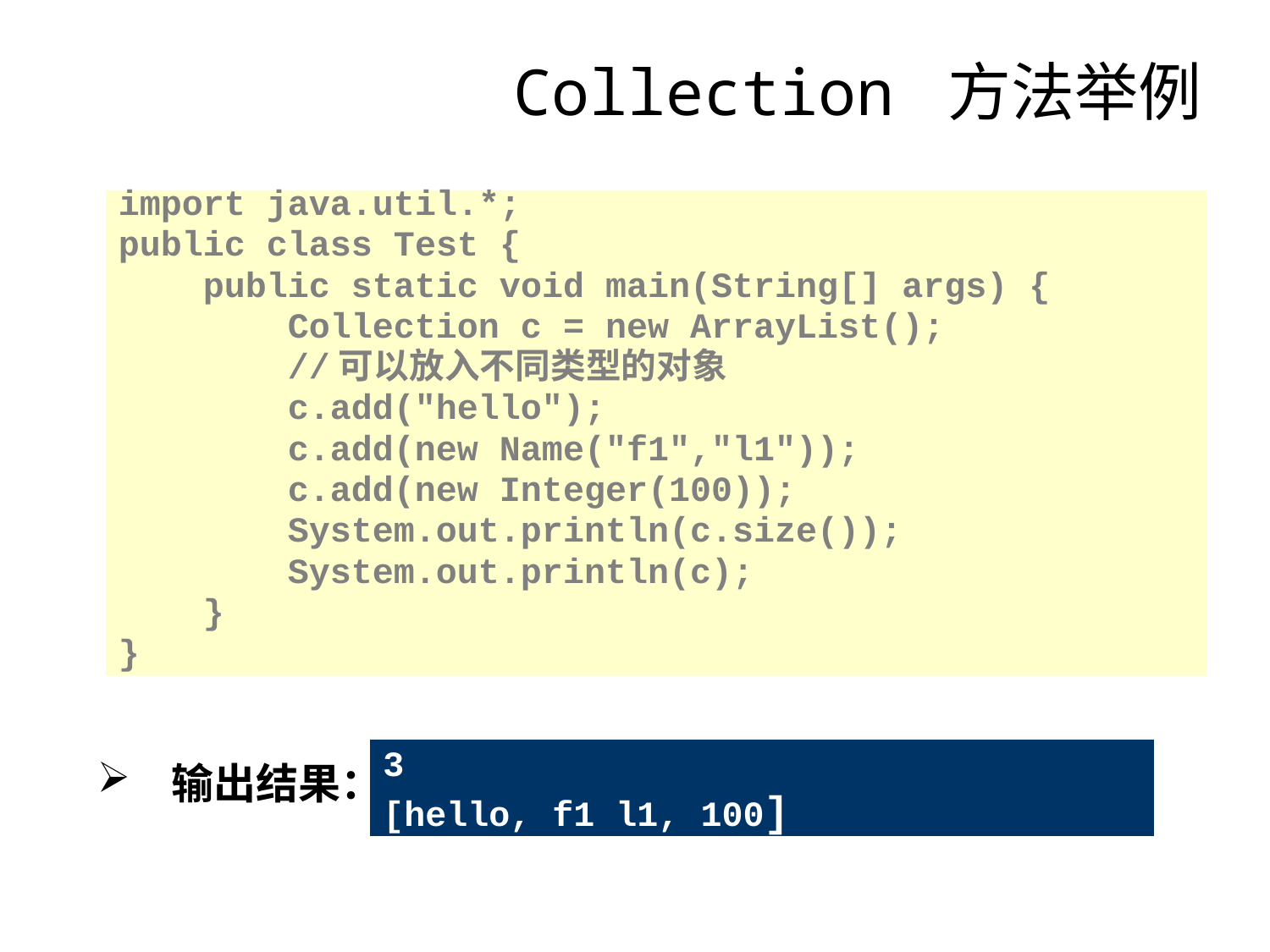

# Collection 方法举例
import java.util.*;
public class Test {
    public static void main(String[] args) {
        Collection c = new ArrayList();
        //可以放入不同类型的对象
        c.add("hello");
        c.add(new Name("f1","l1"));
        c.add(new Integer(100));
        System.out.println(c.size());
        System.out.println(c);
    }
}
3
[hello, f1 l1, 100]
输出结果：